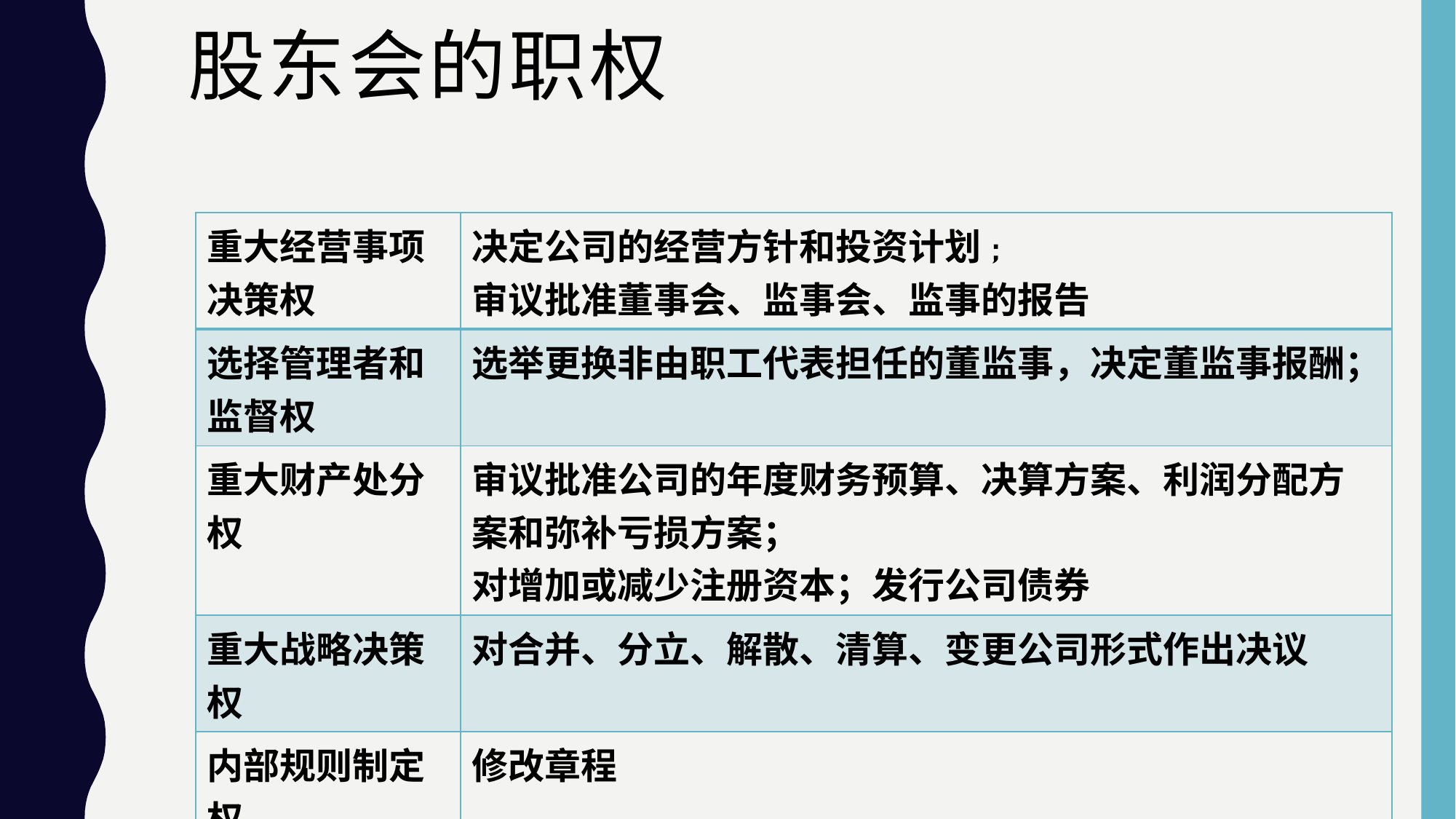

# 股东会的职权
| 重大经营事项决策权 | 决定公司的经营方针和投资计划; 审议批准董事会、监事会、监事的报告 |
| --- | --- |
| 选择管理者和监督权 | 选举更换非由职工代表担任的董监事，决定董监事报酬； |
| 重大财产处分权 | 审议批准公司的年度财务预算、决算方案、利润分配方案和弥补亏损方案； 对增加或减少注册资本；发行公司债券 |
| 重大战略决策权 | 对合并、分立、解散、清算、变更公司形式作出决议 |
| 内部规则制定权 | 修改章程 |